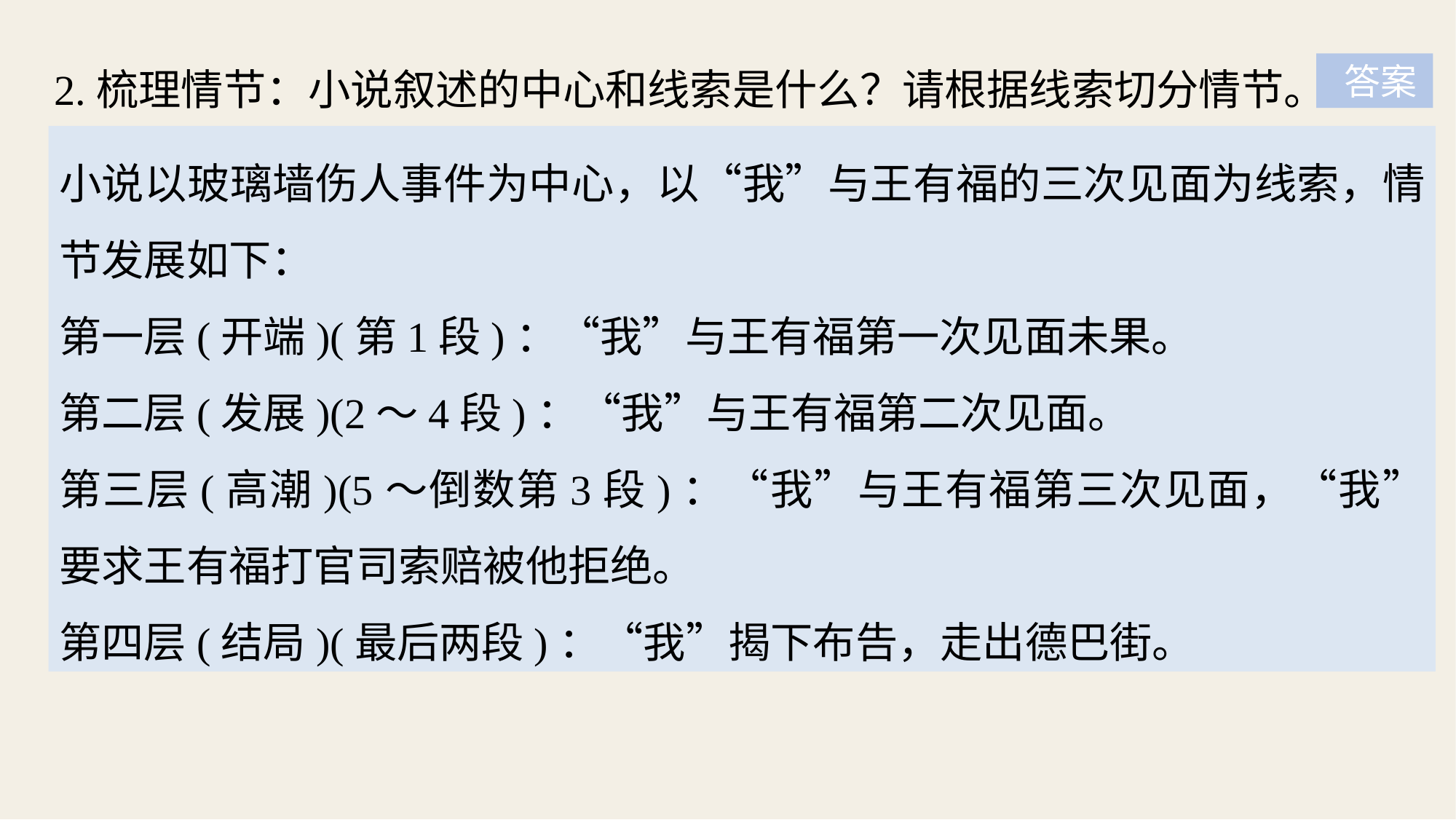

2.梳理情节：小说叙述的中心和线索是什么？请根据线索切分情节。
 答案
小说以玻璃墙伤人事件为中心，以“我”与王有福的三次见面为线索，情节发展如下：
第一层(开端)(第1段)：“我”与王有福第一次见面未果。
第二层(发展)(2～4段)：“我”与王有福第二次见面。
第三层(高潮)(5～倒数第3段)：“我”与王有福第三次见面，“我”要求王有福打官司索赔被他拒绝。
第四层(结局)(最后两段)：“我”揭下布告，走出德巴街。